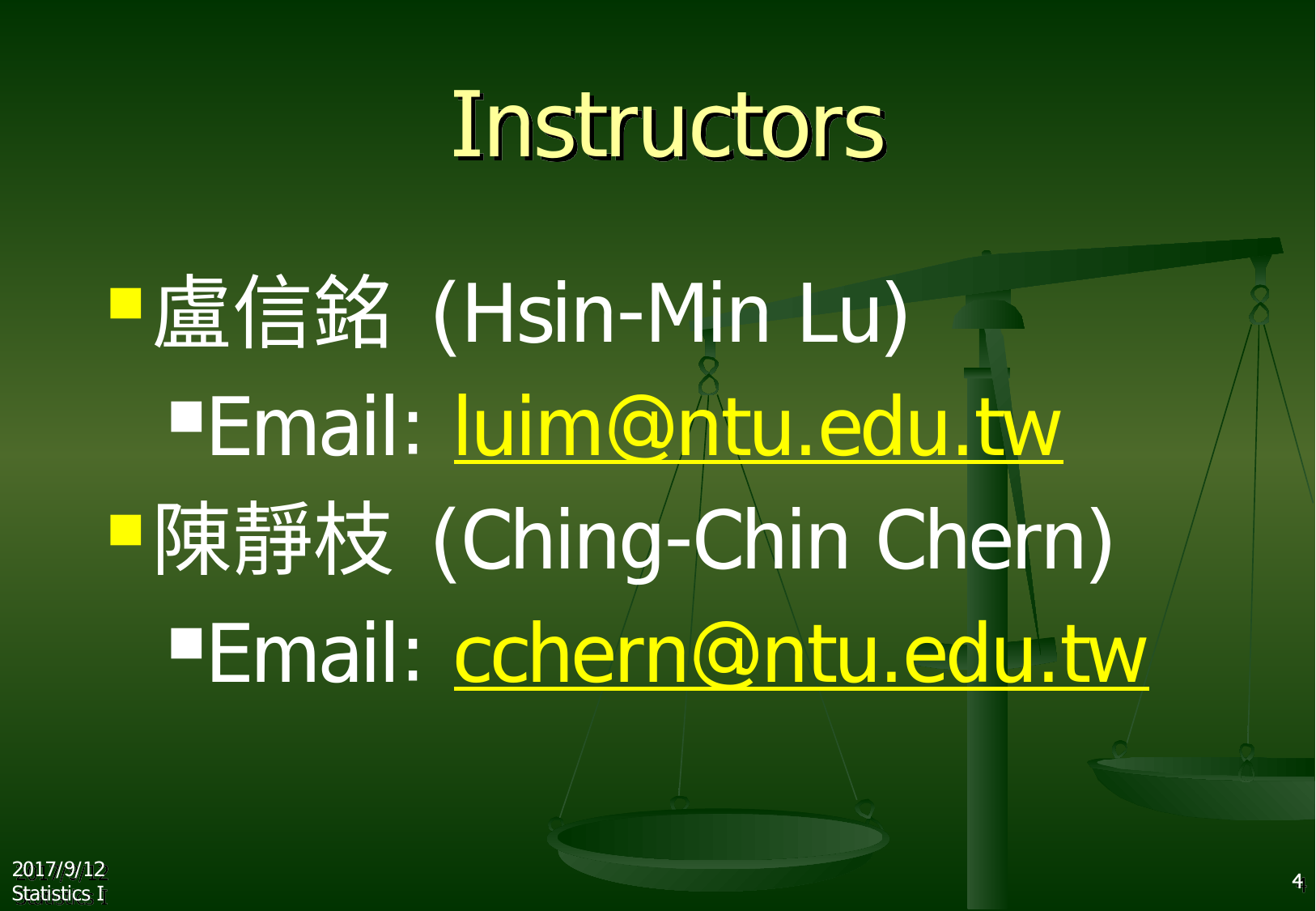

# Instructors
盧信銘 (Hsin-Min Lu)
Email: luim@ntu.edu.tw
陳靜枝 (Ching-Chin Chern)
Email: cchern@ntu.edu.tw
2017/9/12
Statistics I
4